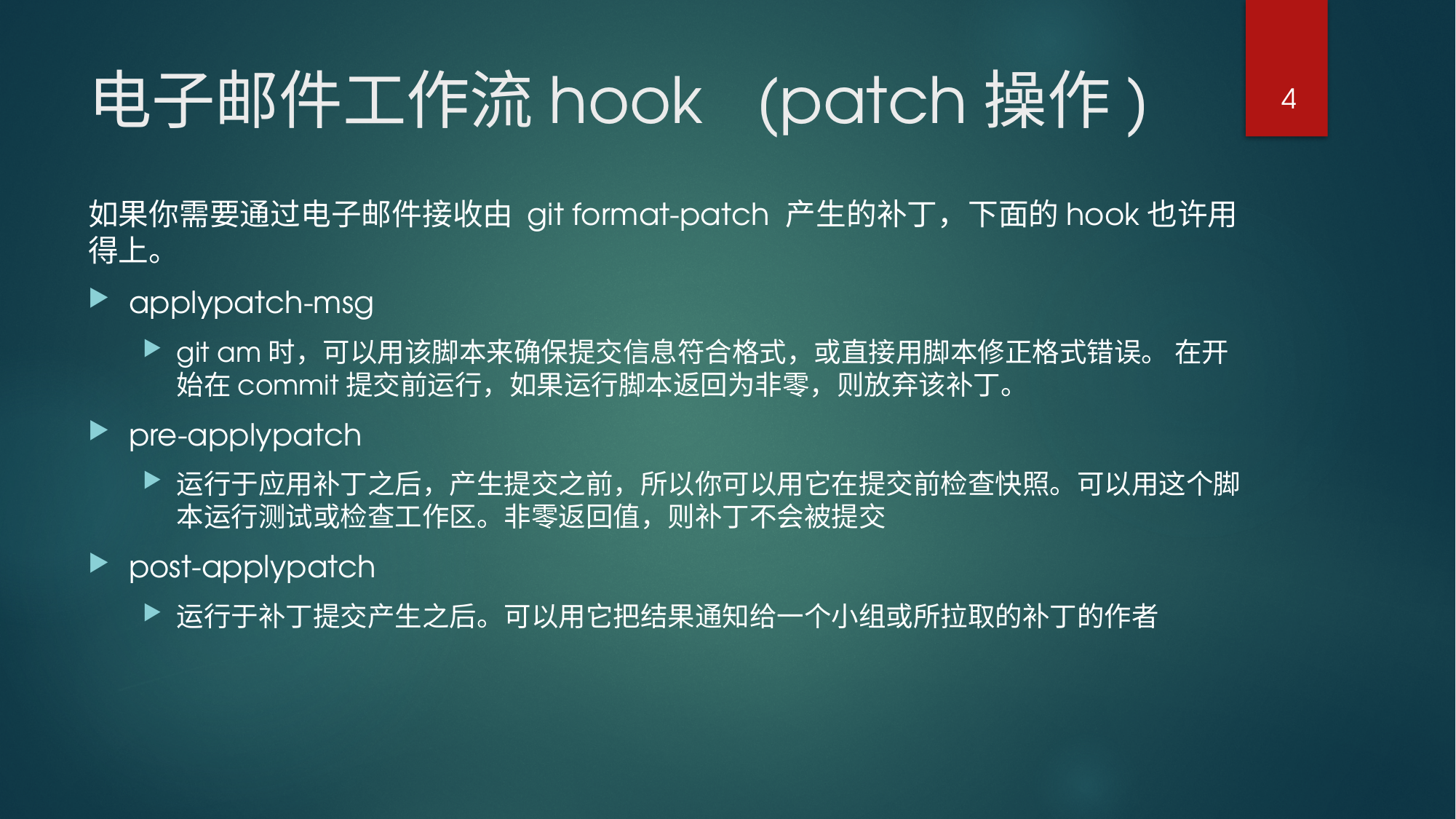

# 电子邮件工作流hook   (patch操作)
4

如果你需要通过电子邮件接收由 git format-patch 产生的补丁，下面的hook也许用得上。
applypatch-msg
git am时，可以用该脚本来确保提交信息符合格式，或直接用脚本修正格式错误。 在开始在commit提交前运行，如果运行脚本返回为非零，则放弃该补丁。
pre-applypatch
运行于应用补丁之后，产生提交之前，所以你可以用它在提交前检查快照。可以用这个脚本运行测试或检查工作区。非零返回值，则补丁不会被提交
post-applypatch
运行于补丁提交产生之后。可以用它把结果通知给一个小组或所拉取的补丁的作者